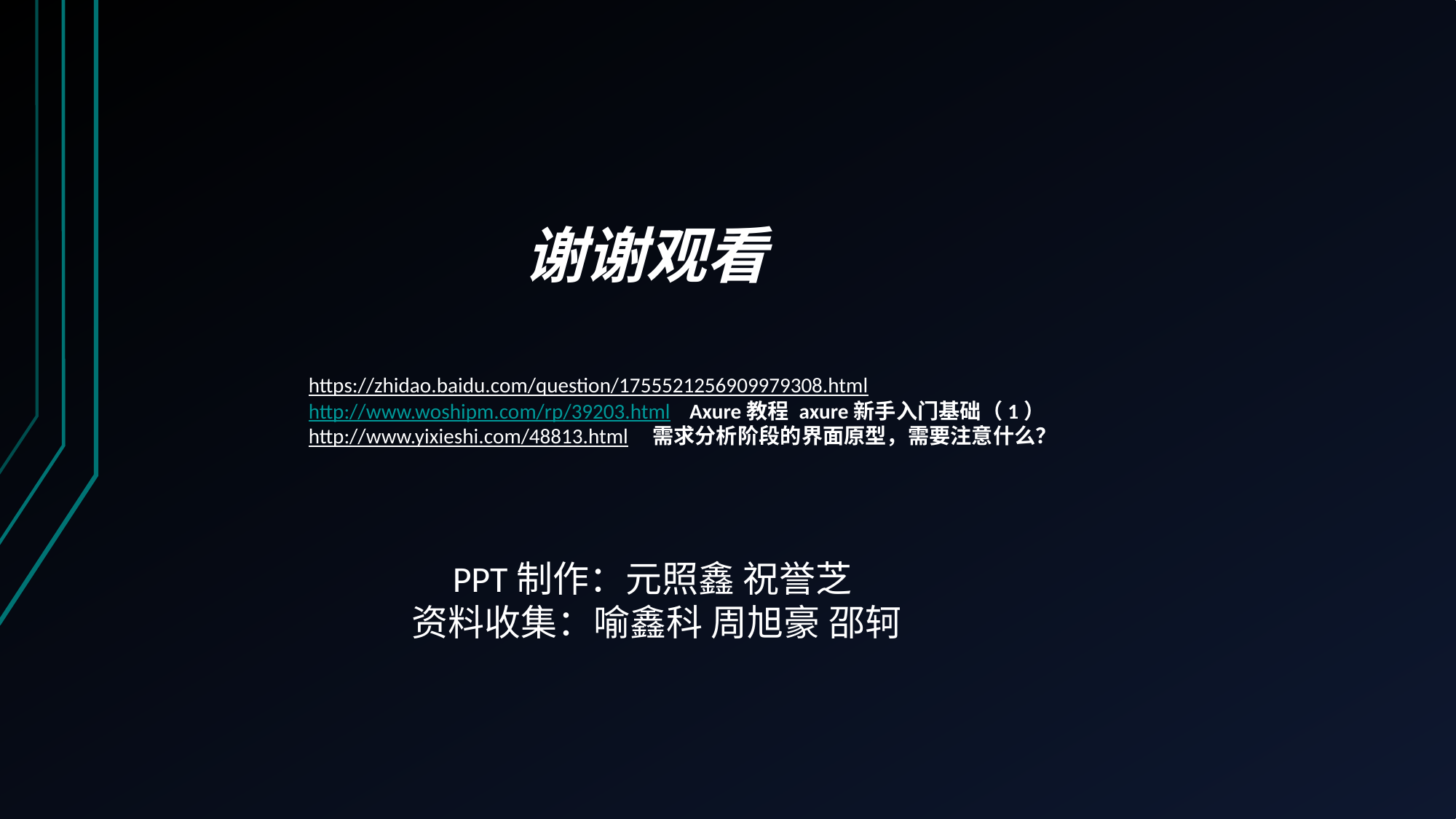

谢谢观看
https://zhidao.baidu.com/question/1755521256909979308.html
http://www.woshipm.com/rp/39203.html    Axure教程 axure新手入门基础（1）
http://www.yixieshi.com/48813.html    需求分析阶段的界面原型，需要注意什么？

     PPT制作：元照鑫 祝誉芝
资料收集：喻鑫科 周旭豪 邵轲